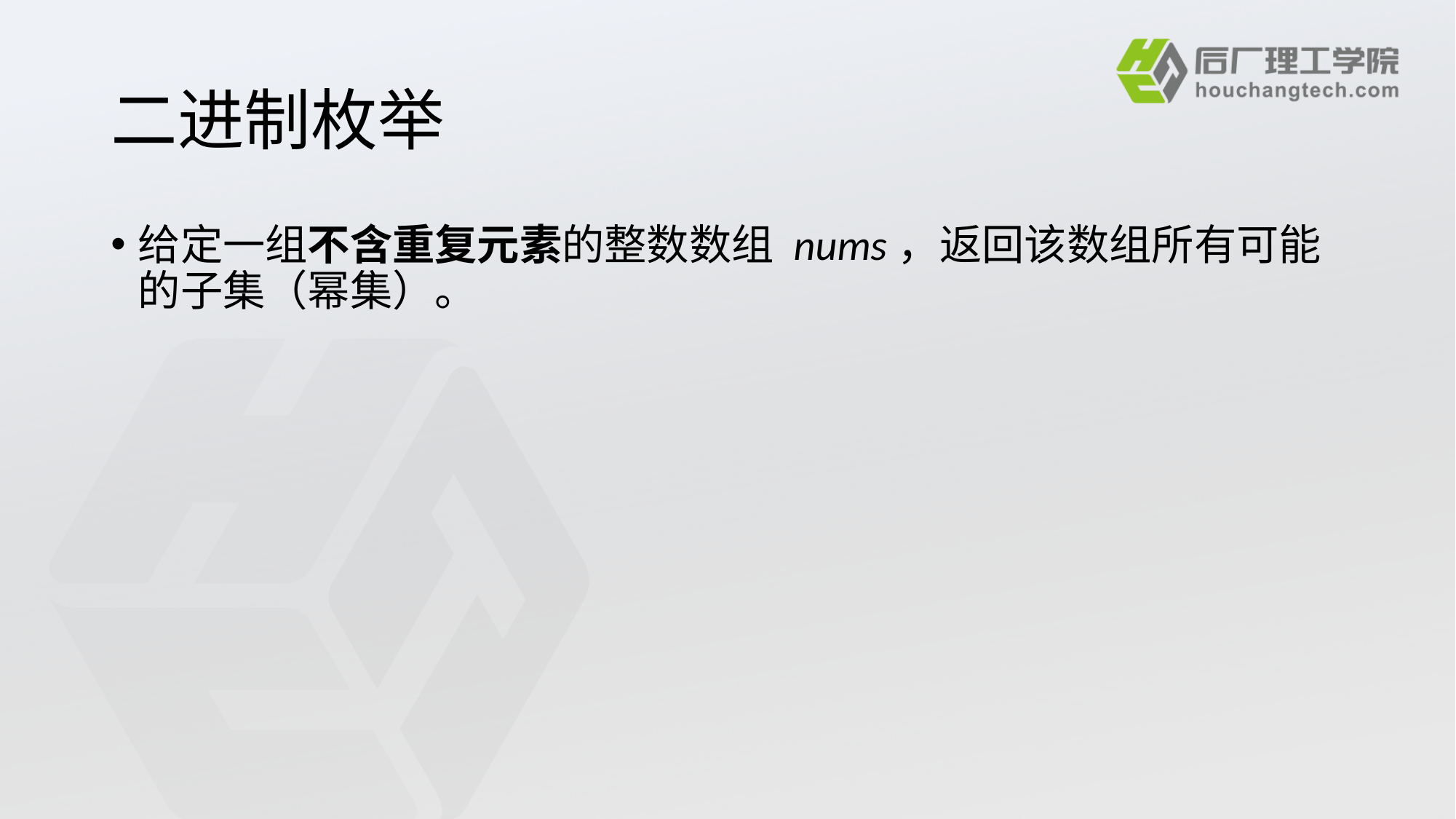

# 二进制枚举
给定一组不含重复元素的整数数组 nums，返回该数组所有可能的子集（幂集）。